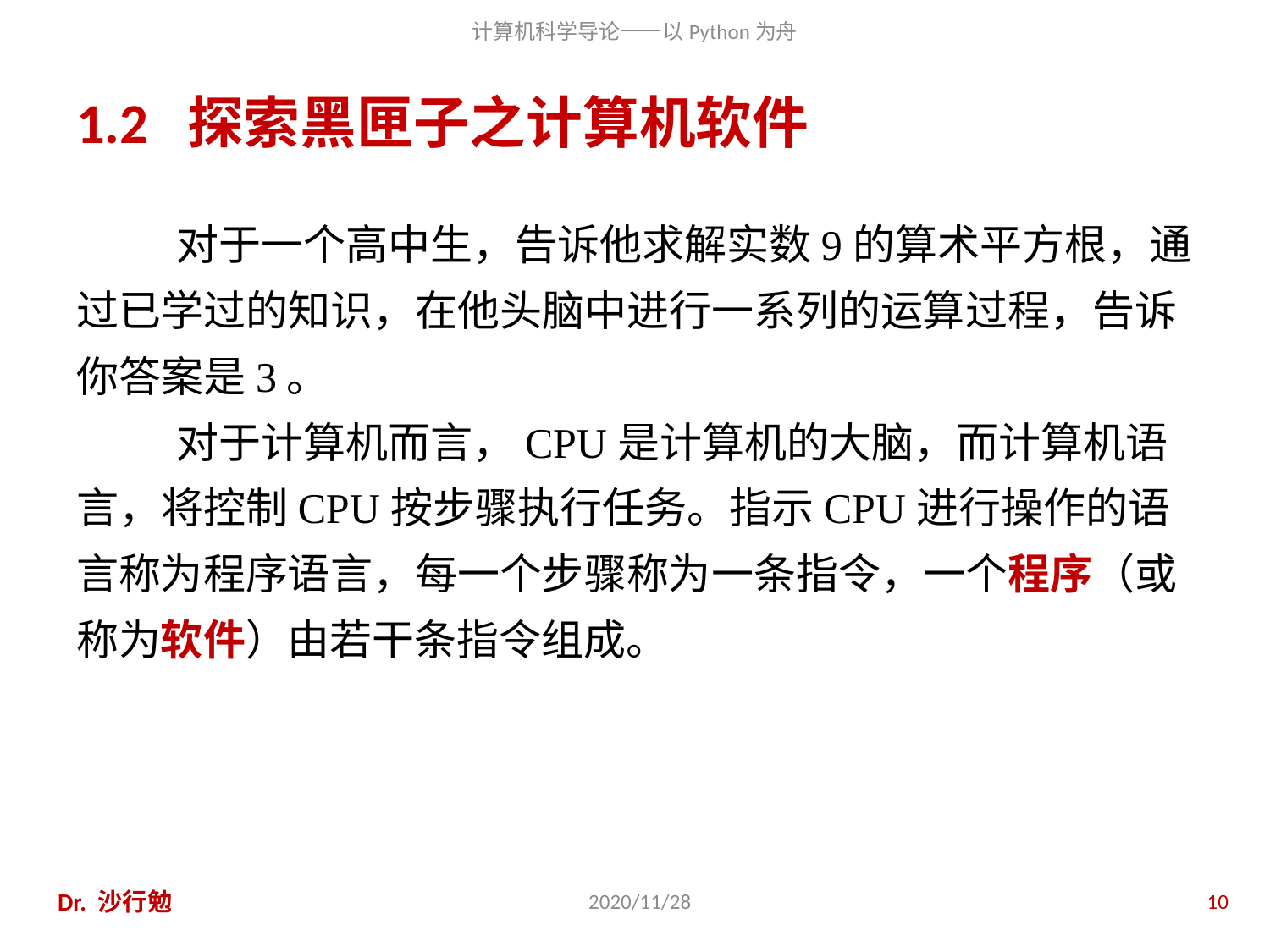

# 1.2  探索黑匣子之计算机软件
对于一个高中生，告诉他求解实数9的算术平方根，通过已学过的知识，在他头脑中进行一系列的运算过程，告诉你答案是3。
对于计算机而言，CPU是计算机的大脑，而计算机语言，将控制CPU按步骤执行任务。指示CPU进行操作的语言称为程序语言，每一个步骤称为一条指令，一个程序（或称为软件）由若干条指令组成。
Dr. 沙行勉
2020/11/28
10